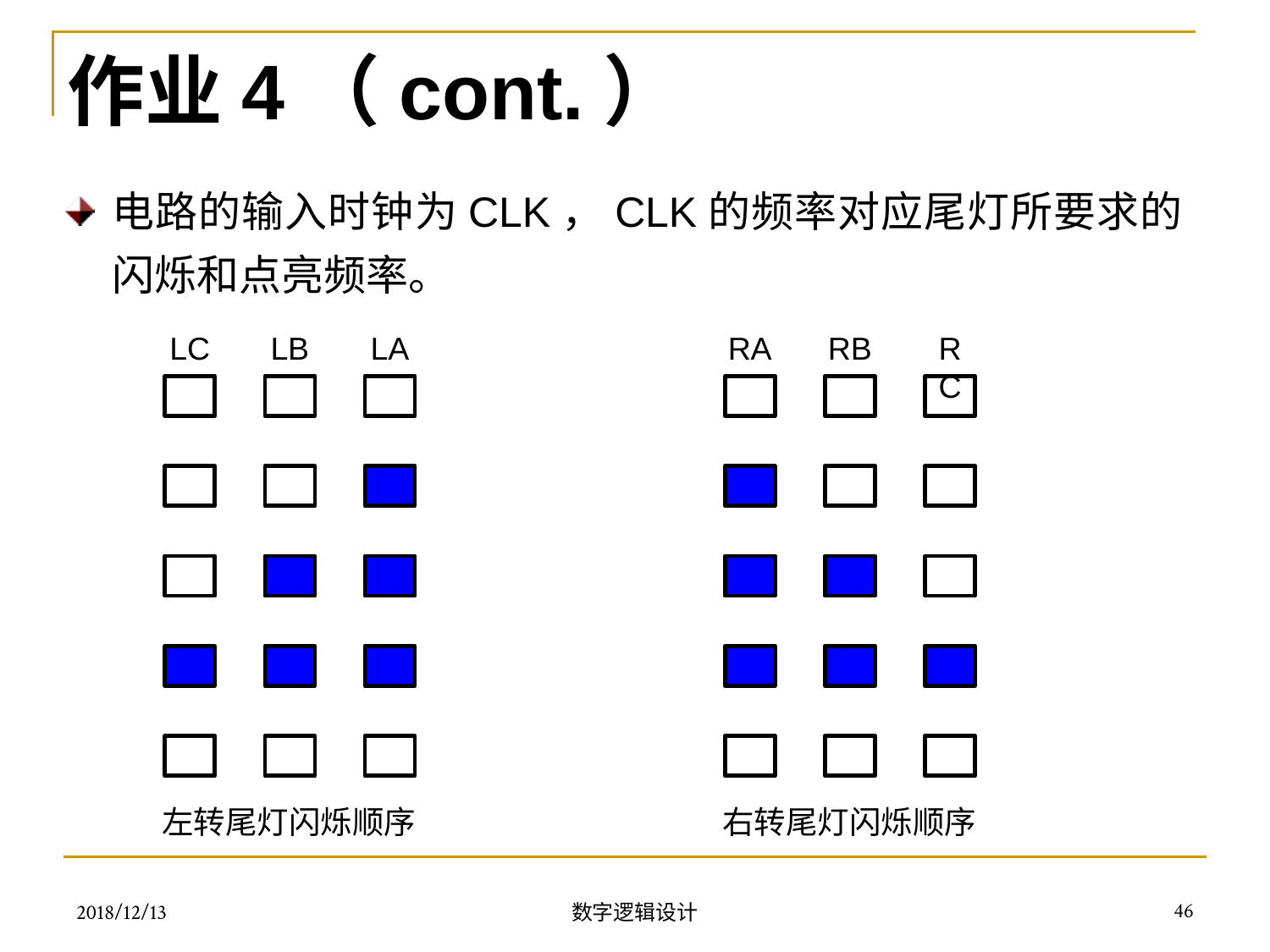

作业4（cont.）
电路的输入时钟为CLK，CLK的频率对应尾灯所要求的闪烁和点亮频率。
LB
LA
RB
RC
LC
RA

左转尾灯闪烁顺序
右转尾灯闪烁顺序
2018/12/13
46
数字逻辑设计